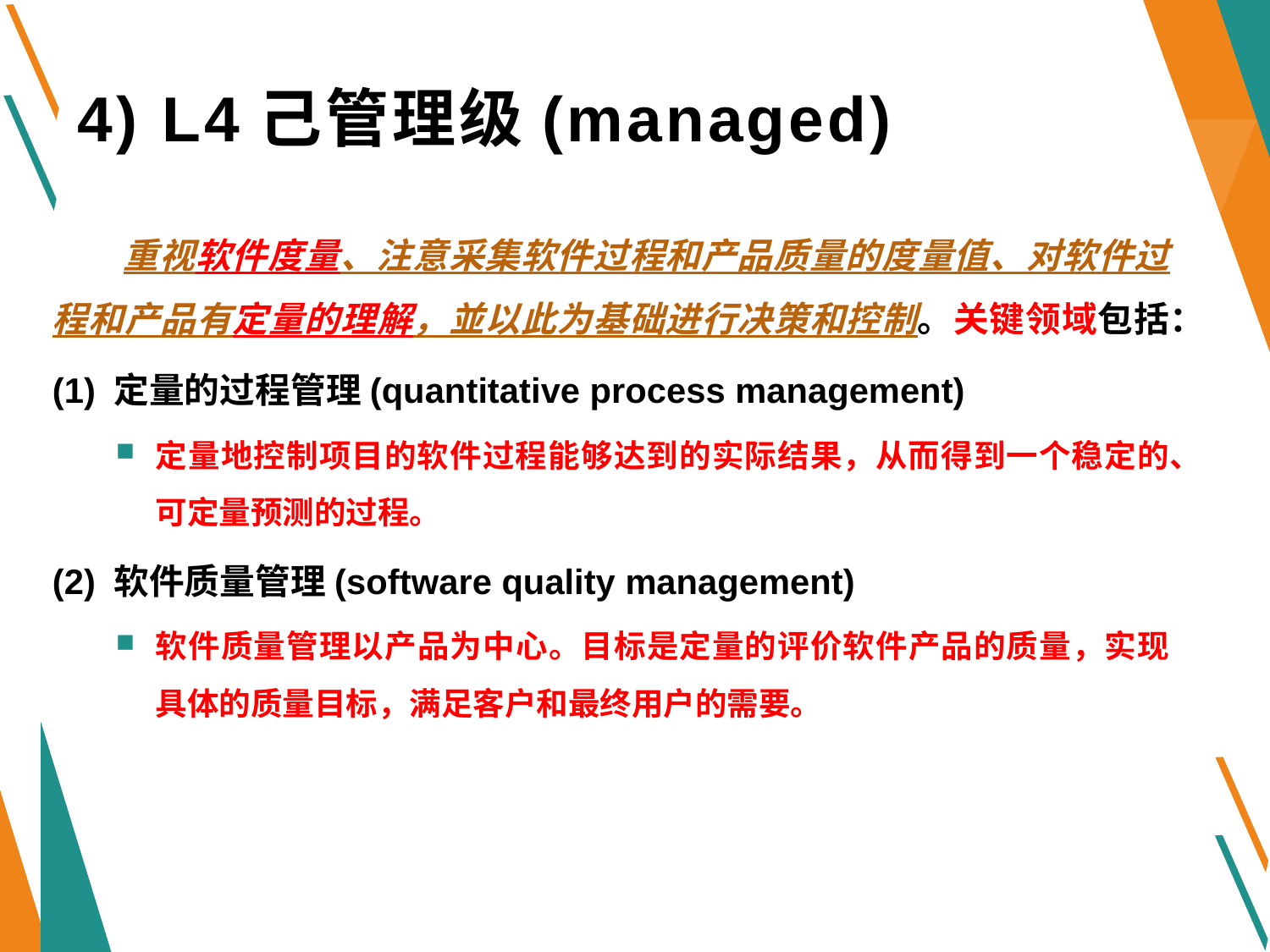

# 4) L4己管理级(managed)
       重视软件度量、注意采集软件过程和产品质量的度量值、对软件过程和产品有定量的理解，並以此为基础进行决策和控制。关键领域包括：
(1) 定量的过程管理(quantitative process management)
定量地控制项目的软件过程能够达到的实际结果，从而得到一个稳定的、可定量预测的过程。
(2) 软件质量管理(software quality management)
软件质量管理以产品为中心。目标是定量的评价软件产品的质量，实现具体的质量目标，满足客户和最终用户的需要。